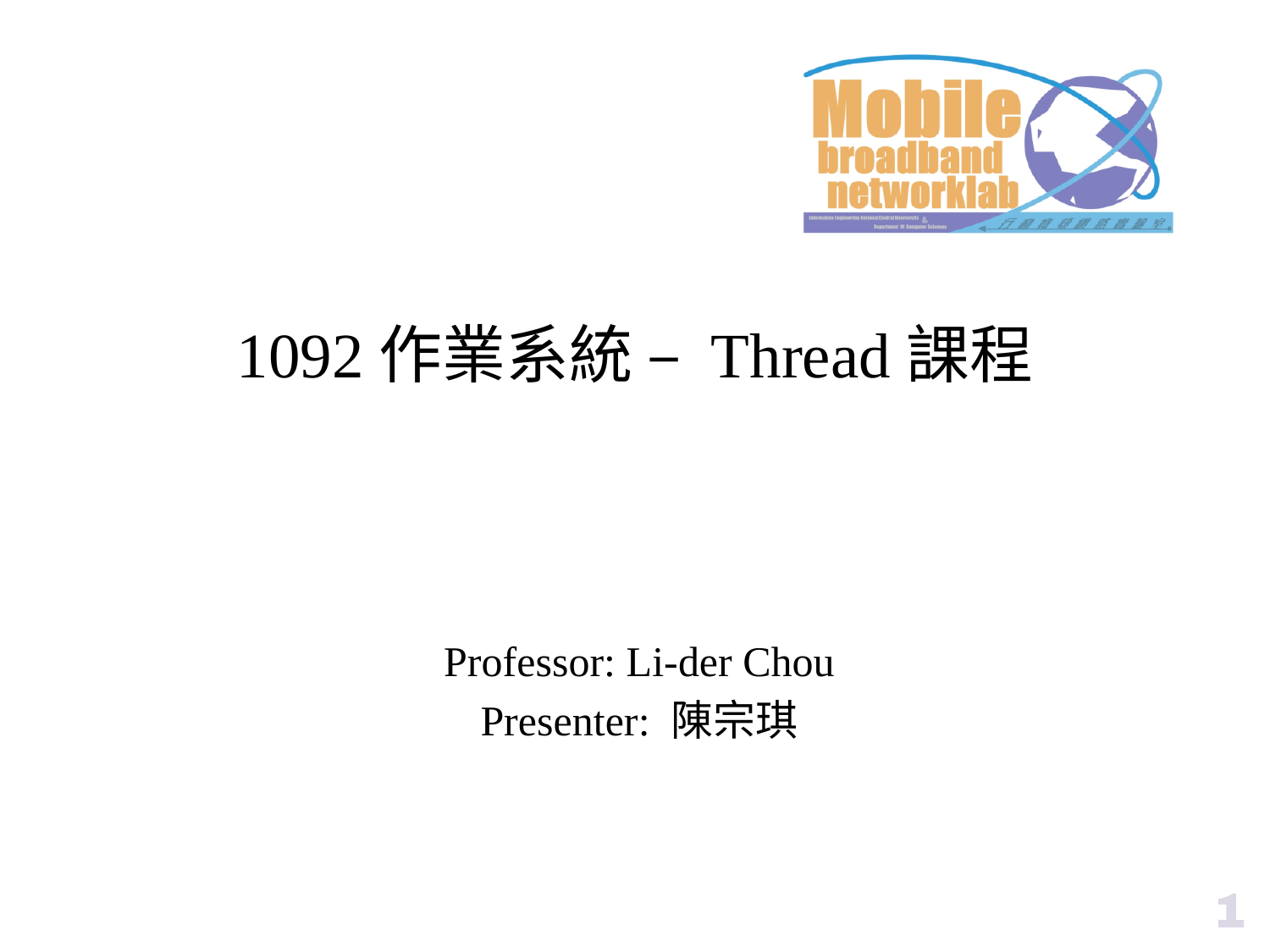

# 1092作業系統 – Thread課程

Professor: Li-der Chou
Presenter: 陳宗琪

1